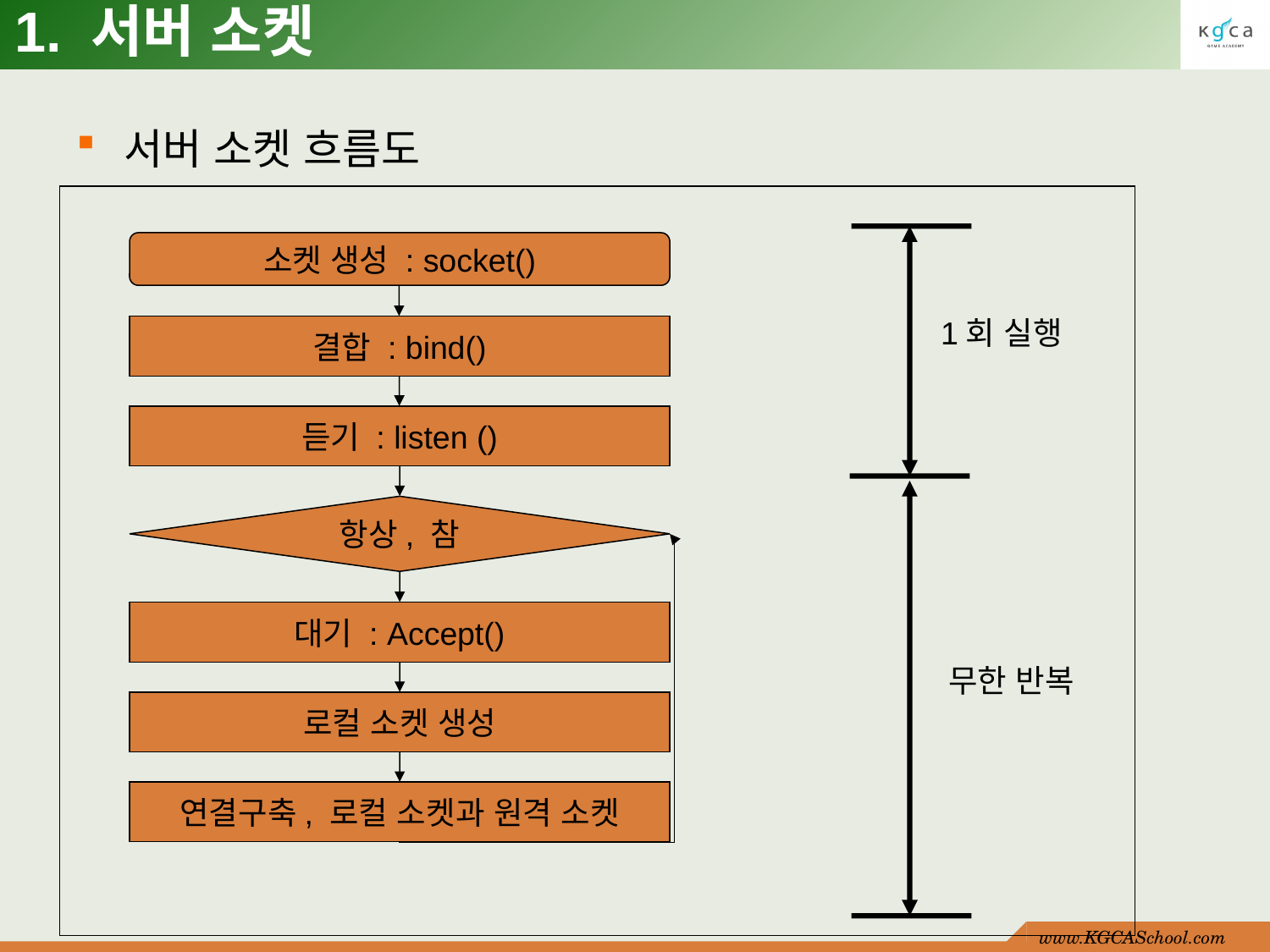

# 1. 서버 소켓
서버 소켓 흐름도

소켓 생성 : socket()

1회 실행
결합 : bind()

듣기 : listen ()

항상, 참

대기 : Accept()
무한 반복

로컬 소켓 생성

연결구축, 로컬 소켓과 원격 소켓